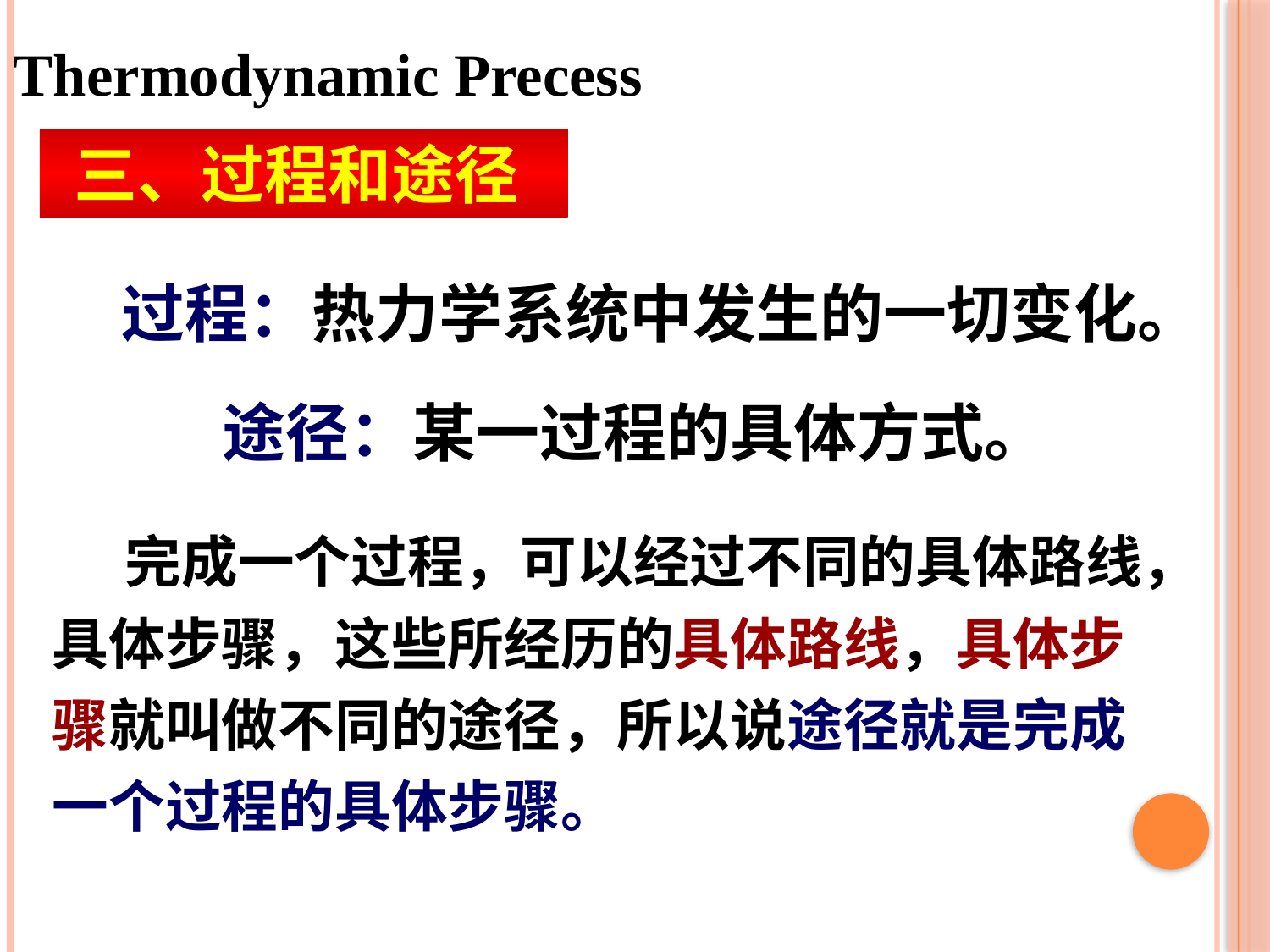

Thermodynamic Precess
三、过程和途径
过程：热力学系统中发生的一切变化。
途径：某一过程的具体方式。
    完成一个过程，可以经过不同的具体路线，具体步骤，这些所经历的具体路线，具体步骤就叫做不同的途径，所以说途径就是完成一个过程的具体步骤。
30